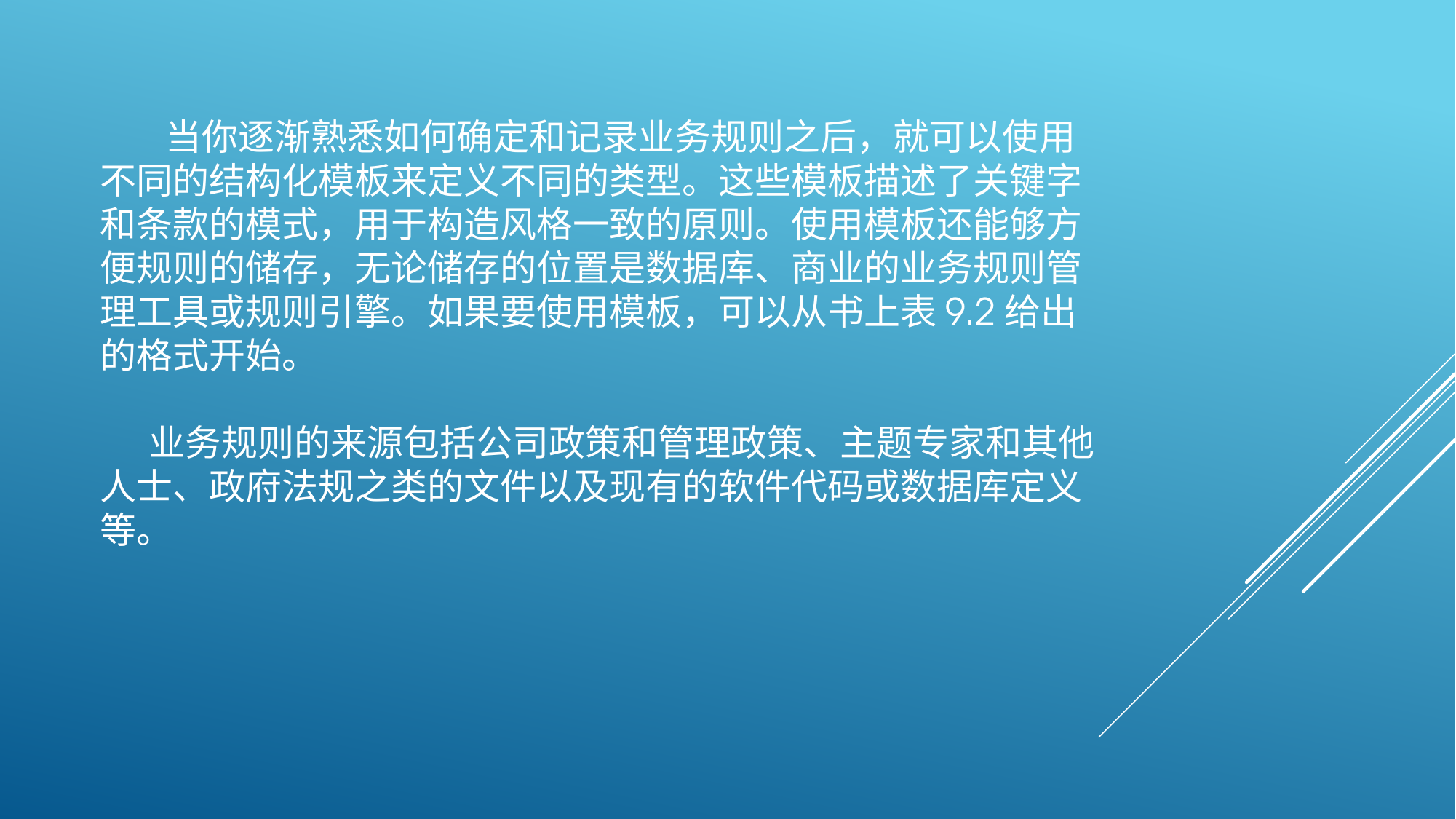

# 当你逐渐熟悉如何确定和记录业务规则之后，就可以使用不同的结构化模板来定义不同的类型。这些模板描述了关键字和条款的模式，用于构造风格一致的原则。使用模板还能够方便规则的储存，无论储存的位置是数据库、商业的业务规则管理工具或规则引擎。如果要使用模板，可以从书上表9.2给出的格式开始。 业务规则的来源包括公司政策和管理政策、主题专家和其他人士、政府法规之类的文件以及现有的软件代码或数据库定义等。